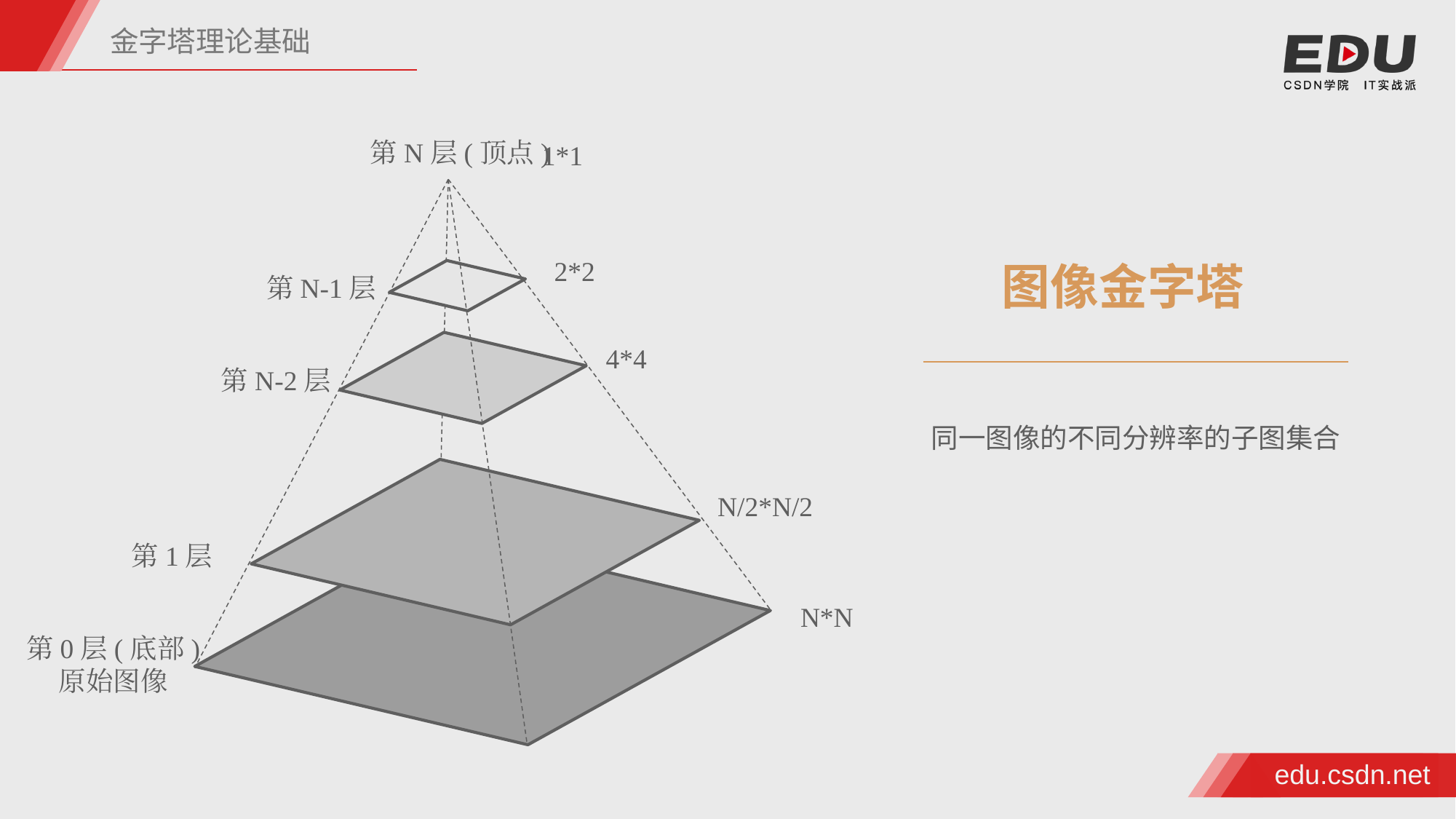

金字塔理论基础
第N层(顶点)
1*1
2*2

第N-1层
4*4

第N-2层

N/2*N/2
第1层

N*N
第0层(底部)
原始图像
图像金字塔
同一图像的不同分辨率的子图集合